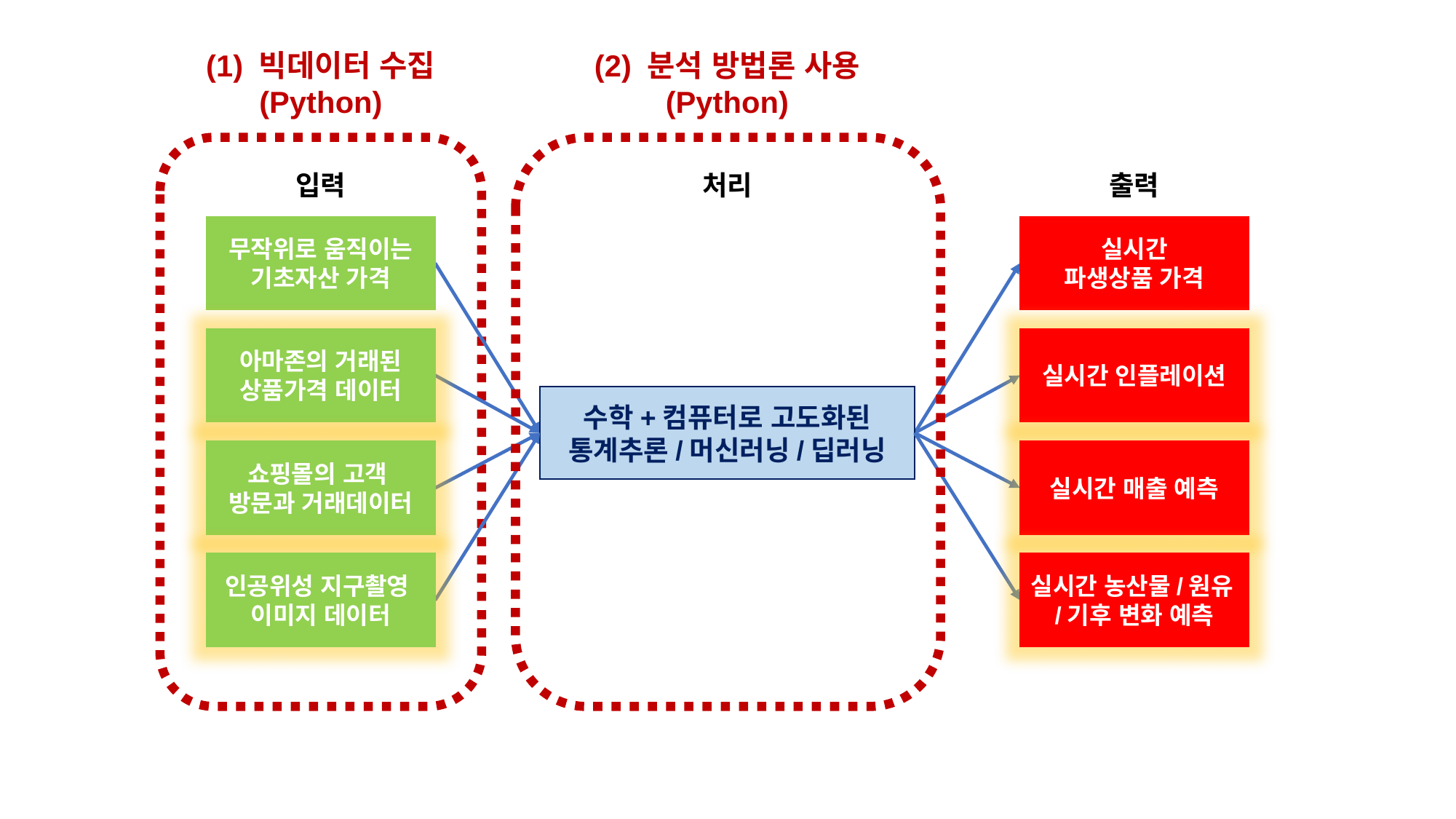

(1) 빅데이터 수집
(Python)
(2) 분석 방법론 사용
(Python)

입력
처리
출력
무작위로 움직이는 기초자산 가격
실시간
파생상품 가격
아마존의 거래된 상품가격 데이터
실시간 인플레이션
수학+컴퓨터로 고도화된
통계추론/머신러닝/딥러닝
쇼핑몰의 고객
방문과 거래데이터
실시간 매출 예측
인공위성 지구촬영
이미지 데이터
실시간 농산물/원유/기후 변화 예측